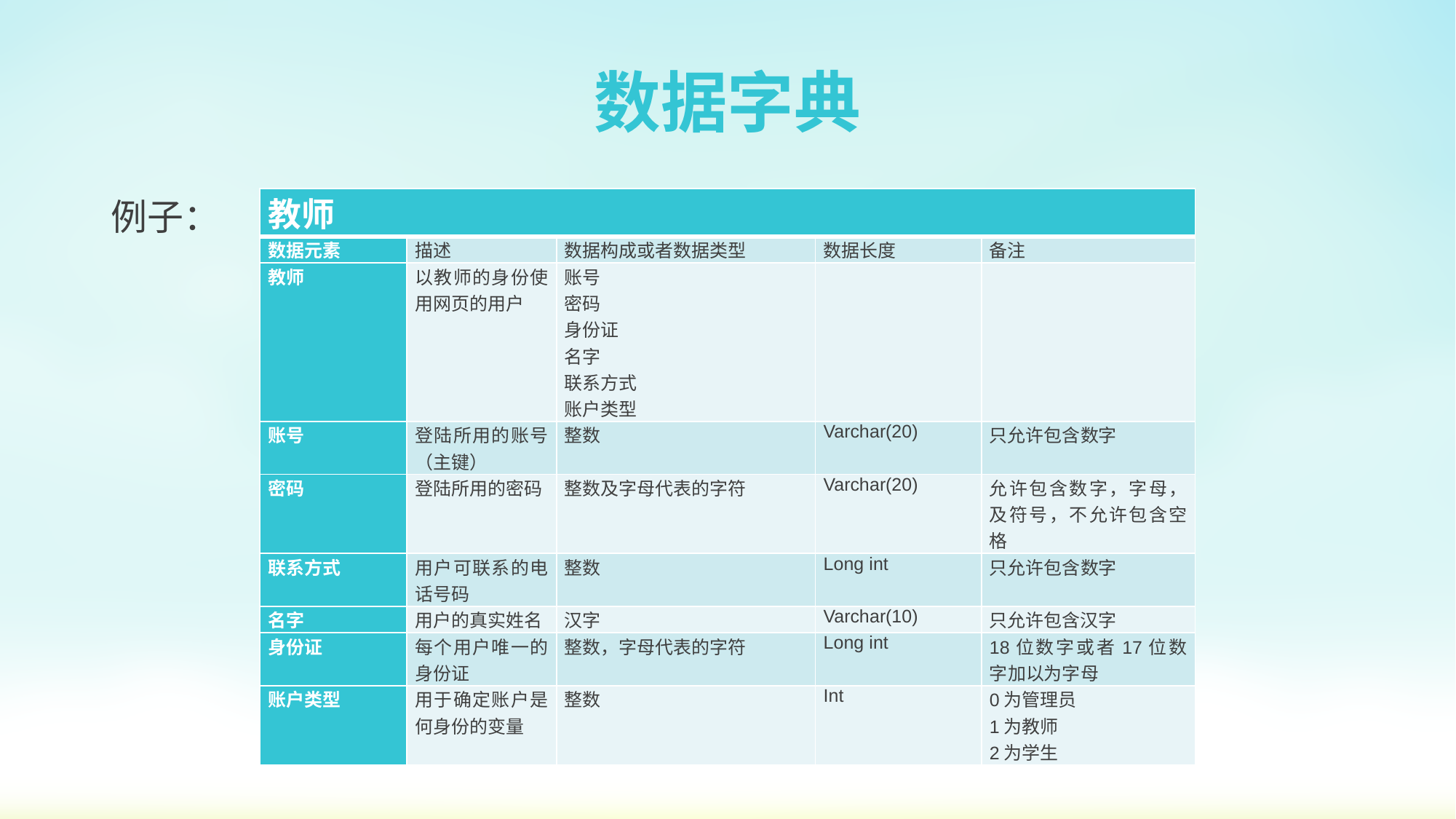

# 数据字典
例子：
| 教师 |  |  |  |  |
| --- | --- | --- | --- | --- |
| 数据元素 | 描述 | 数据构成或者数据类型 | 数据长度 | 备注 |
| 教师 | 以教师的身份使用网页的用户 | 账号 密码 身份证 名字 联系方式 账户类型 |  |  |
| 账号 | 登陆所用的账号（主键） | 整数 | Varchar(20) | 只允许包含数字 |
| 密码 | 登陆所用的密码 | 整数及字母代表的字符 | Varchar(20) | 允许包含数字，字母，及符号，不允许包含空格 |
| 联系方式 | 用户可联系的电话号码 | 整数 | Long int | 只允许包含数字 |
| 名字 | 用户的真实姓名 | 汉字 | Varchar(10) | 只允许包含汉字 |
| 身份证 | 每个用户唯一的身份证 | 整数，字母代表的字符 | Long int | 18位数字或者17位数字加以为字母 |
| 账户类型 | 用于确定账户是何身份的变量 | 整数 | Int | 0为管理员 1为教师 2为学生 |